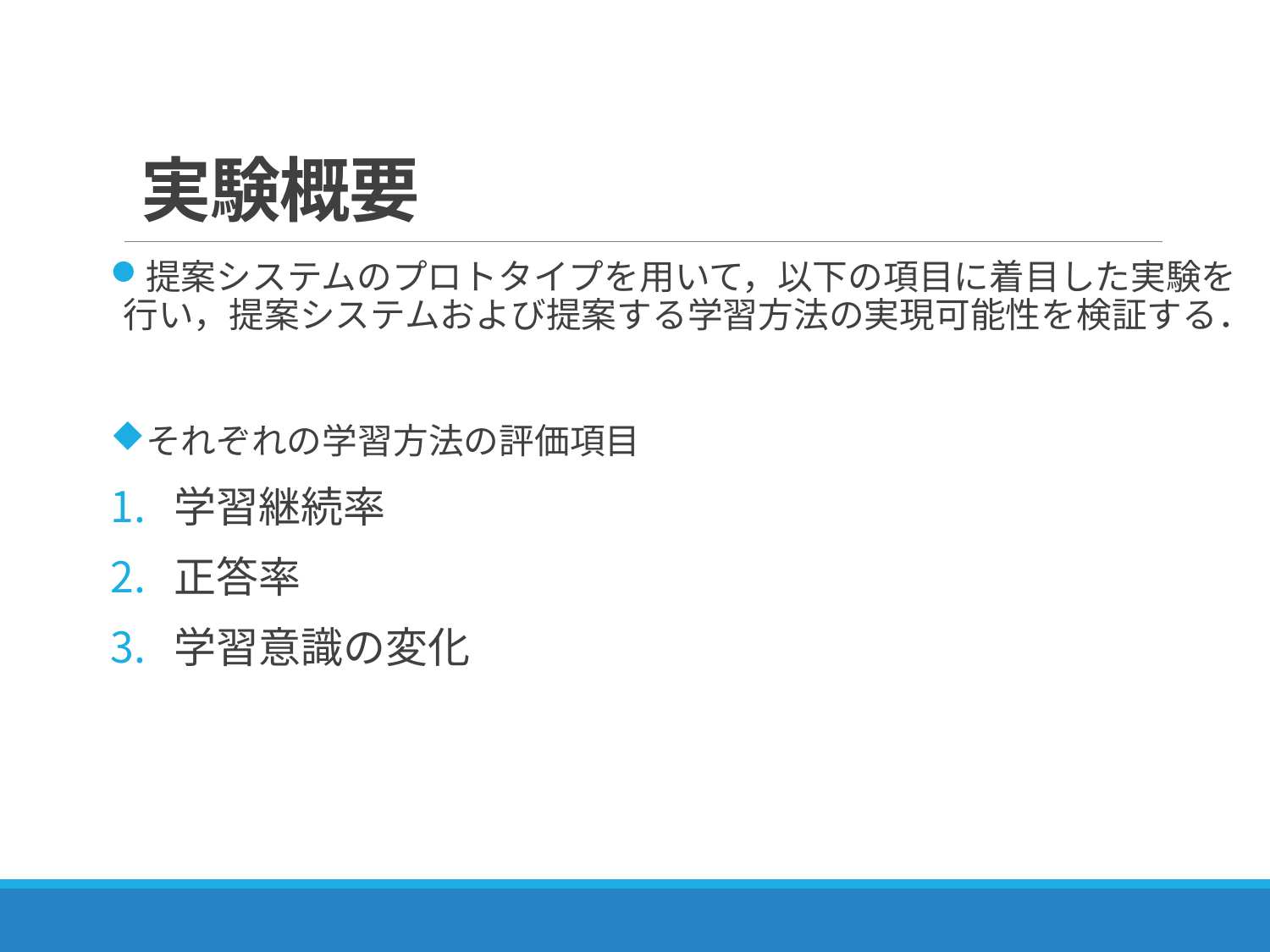

# 実験概要
提案システムのプロトタイプを用いて，以下の項目に着目した実験を行い，提案システムおよび提案する学習方法の実現可能性を検証する．

それぞれの学習方法の評価項目
学習継続率
正答率
学習意識の変化

31